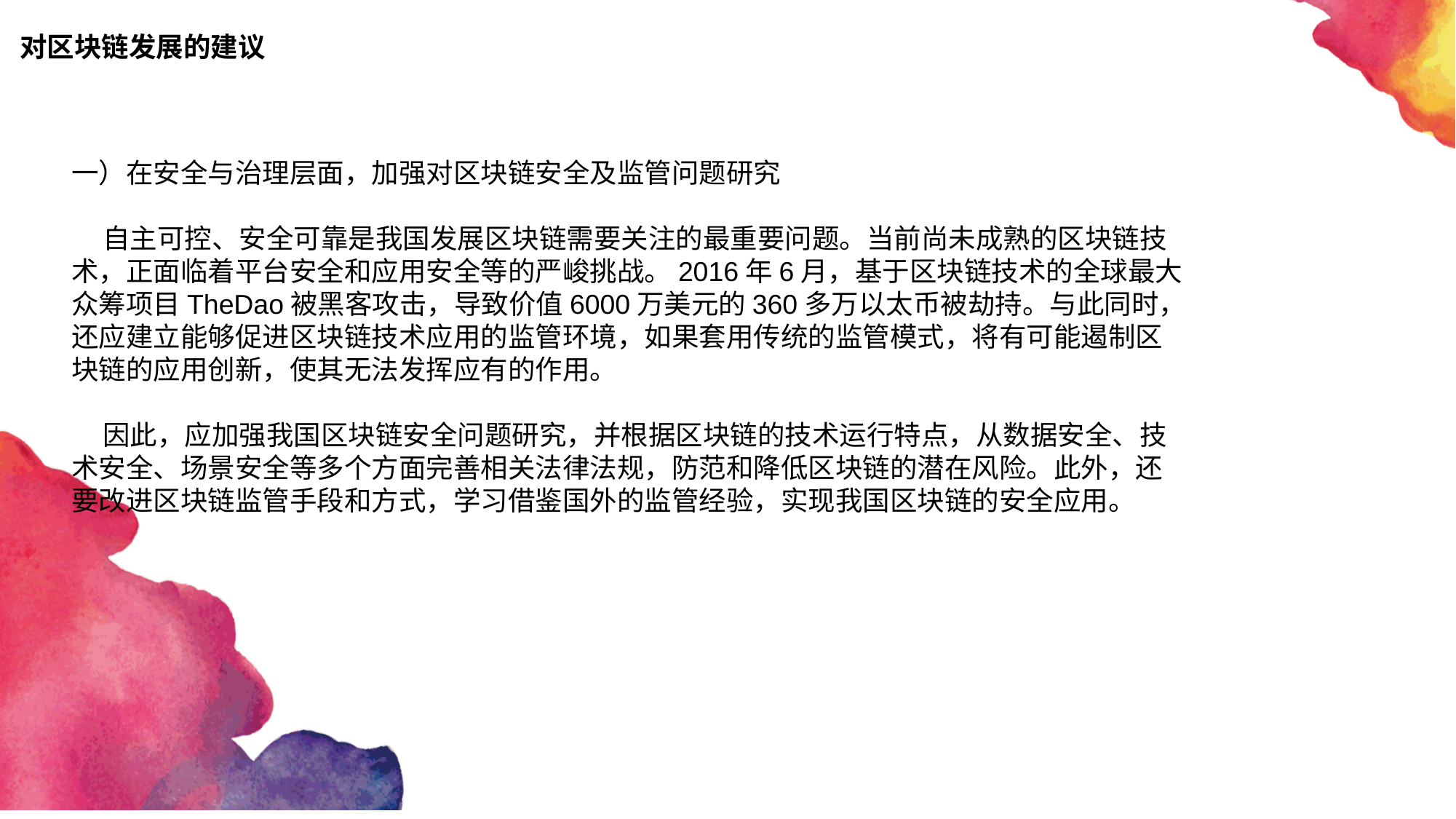

对区块链发展的建议
一）在安全与治理层面，加强对区块链安全及监管问题研究

    自主可控、安全可靠是我国发展区块链需要关注的最重要问题。当前尚未成熟的区块链技术，正面临着平台安全和应用安全等的严峻挑战。2016年6月，基于区块链技术的全球最大众筹项目TheDao被黑客攻击，导致价值6000万美元的360多万以太币被劫持。与此同时，还应建立能够促进区块链技术应用的监管环境，如果套用传统的监管模式，将有可能遏制区块链的应用创新，使其无法发挥应有的作用。

    因此，应加强我国区块链安全问题研究，并根据区块链的技术运行特点，从数据安全、技术安全、场景安全等多个方面完善相关法律法规，防范和降低区块链的潜在风险。此外，还要改进区块链监管手段和方式，学习借鉴国外的监管经验，实现我国区块链的安全应用。